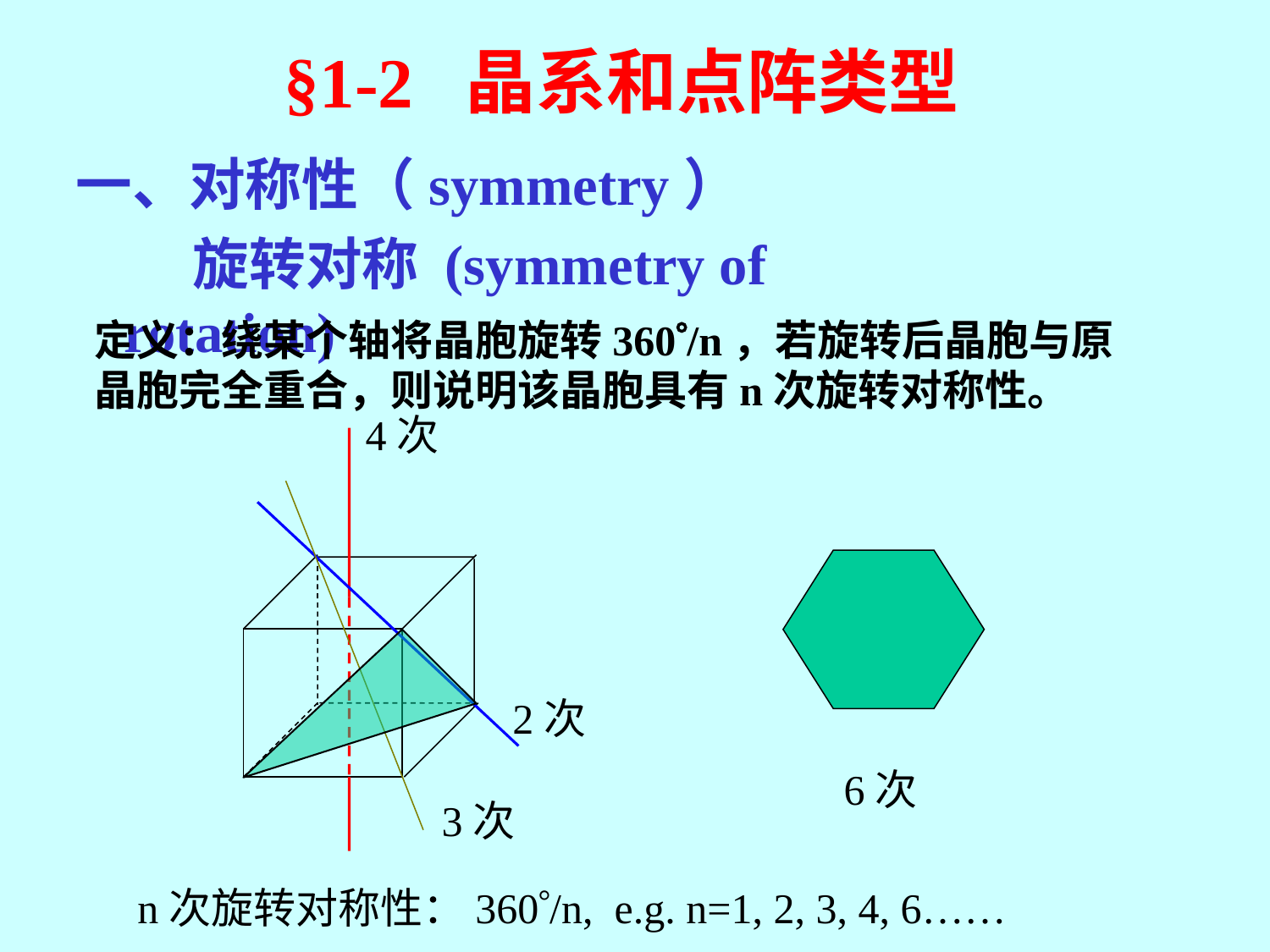

§1-2  晶系和点阵类型
一、对称性（symmetry）
        旋转对称 (symmetry of rotation)

定义：绕某个轴将晶胞旋转360°/n，若旋转后晶胞与原晶胞完全重合，则说明该晶胞具有n次旋转对称性。
4次

6次

2次
3次
n次旋转对称性：360°/n,  e.g. n=1, 2, 3, 4, 6……